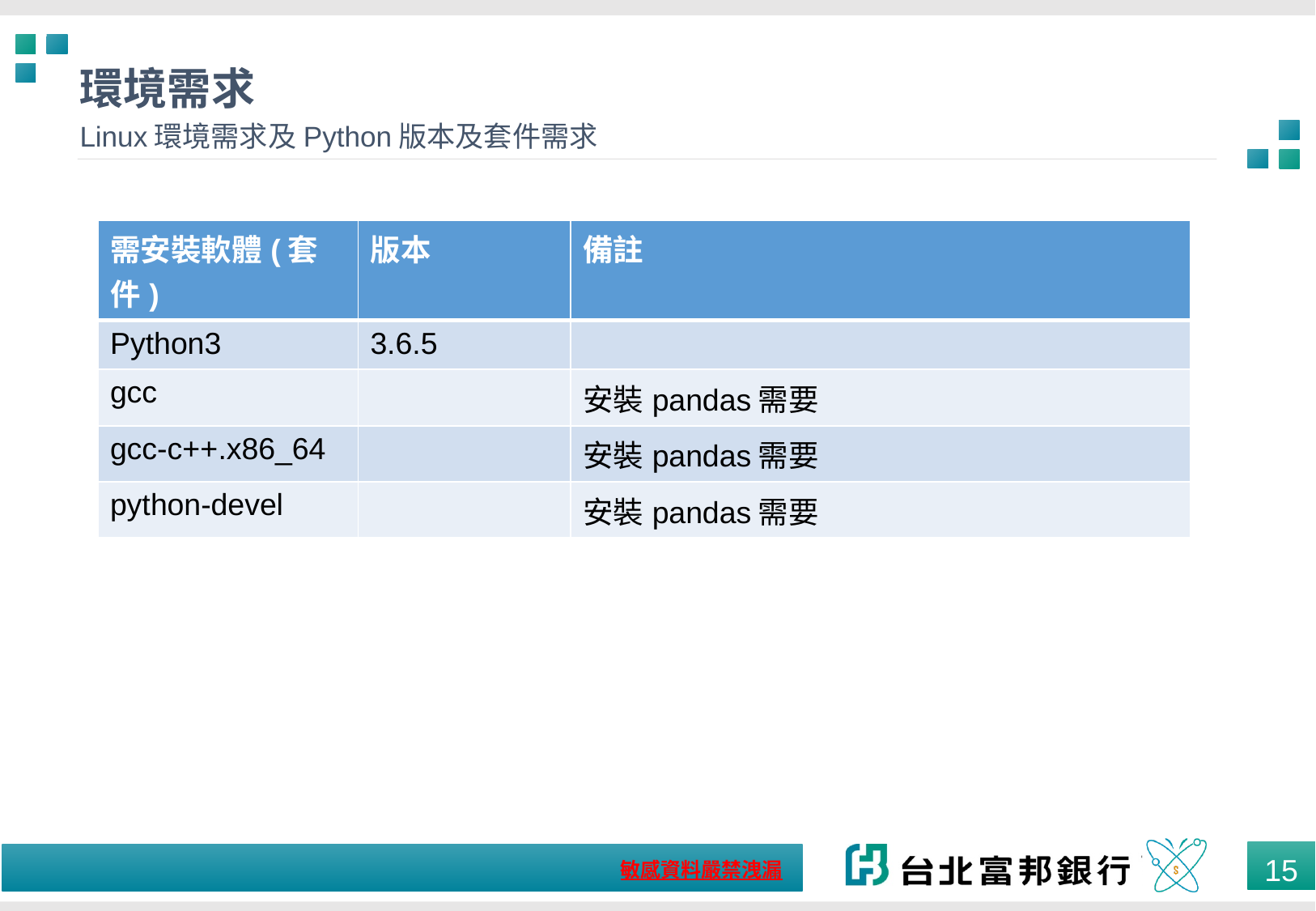

# 環境需求
Linux環境需求及Python版本及套件需求
| 需安裝軟體(套件) | 版本 | 備註 |
| --- | --- | --- |
| Python3 | 3.6.5 |  |
| gcc |  | 安裝pandas需要 |
| gcc-c++.x86\_64 |  | 安裝pandas需要 |
| python-devel |  | 安裝pandas需要 |